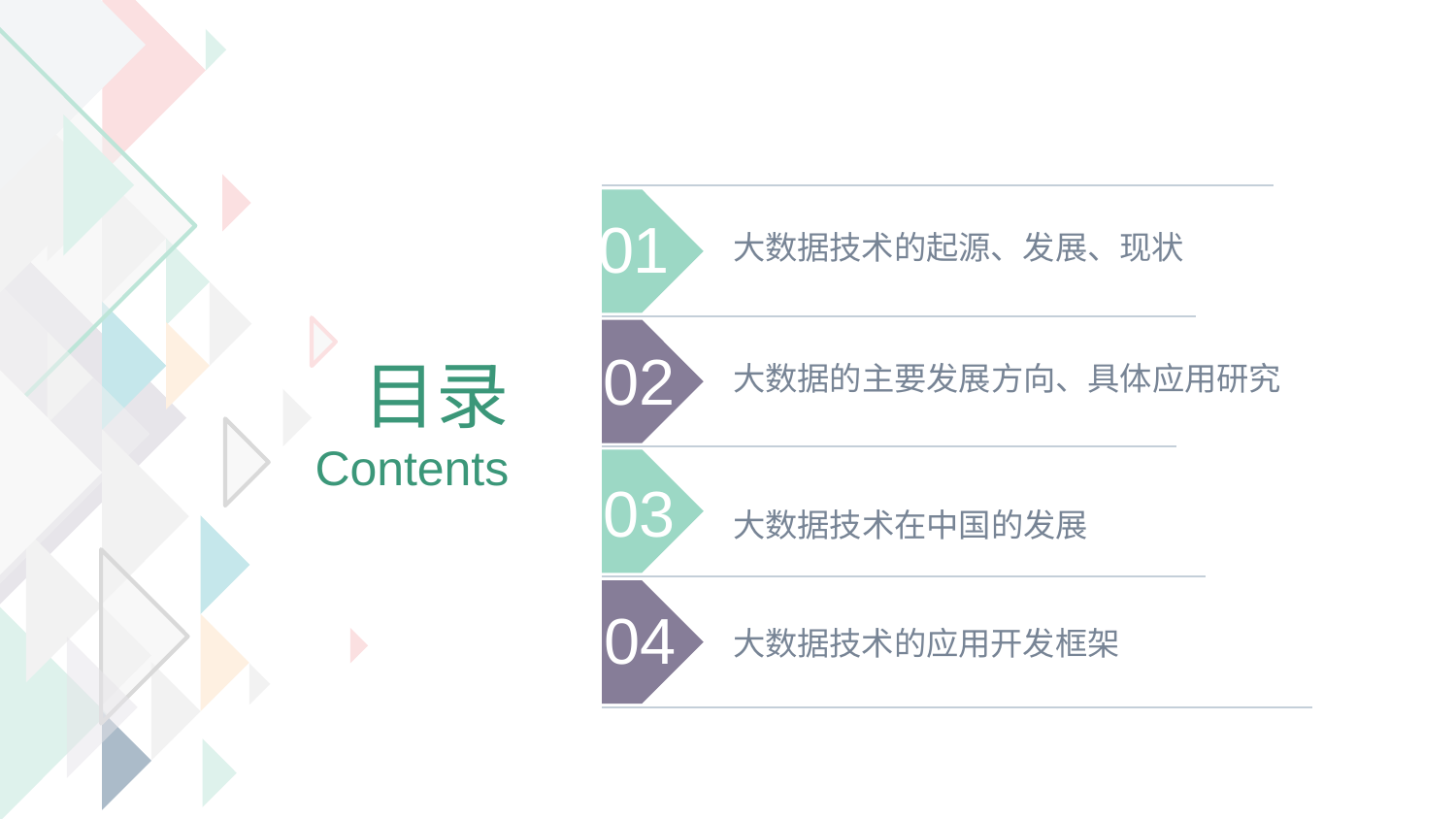

01
大数据技术的起源、发展、现状

02
目录
Contents
大数据的主要发展方向、具体应用研究

03
大数据技术在中国的发展

04
大数据技术的应用开发框架